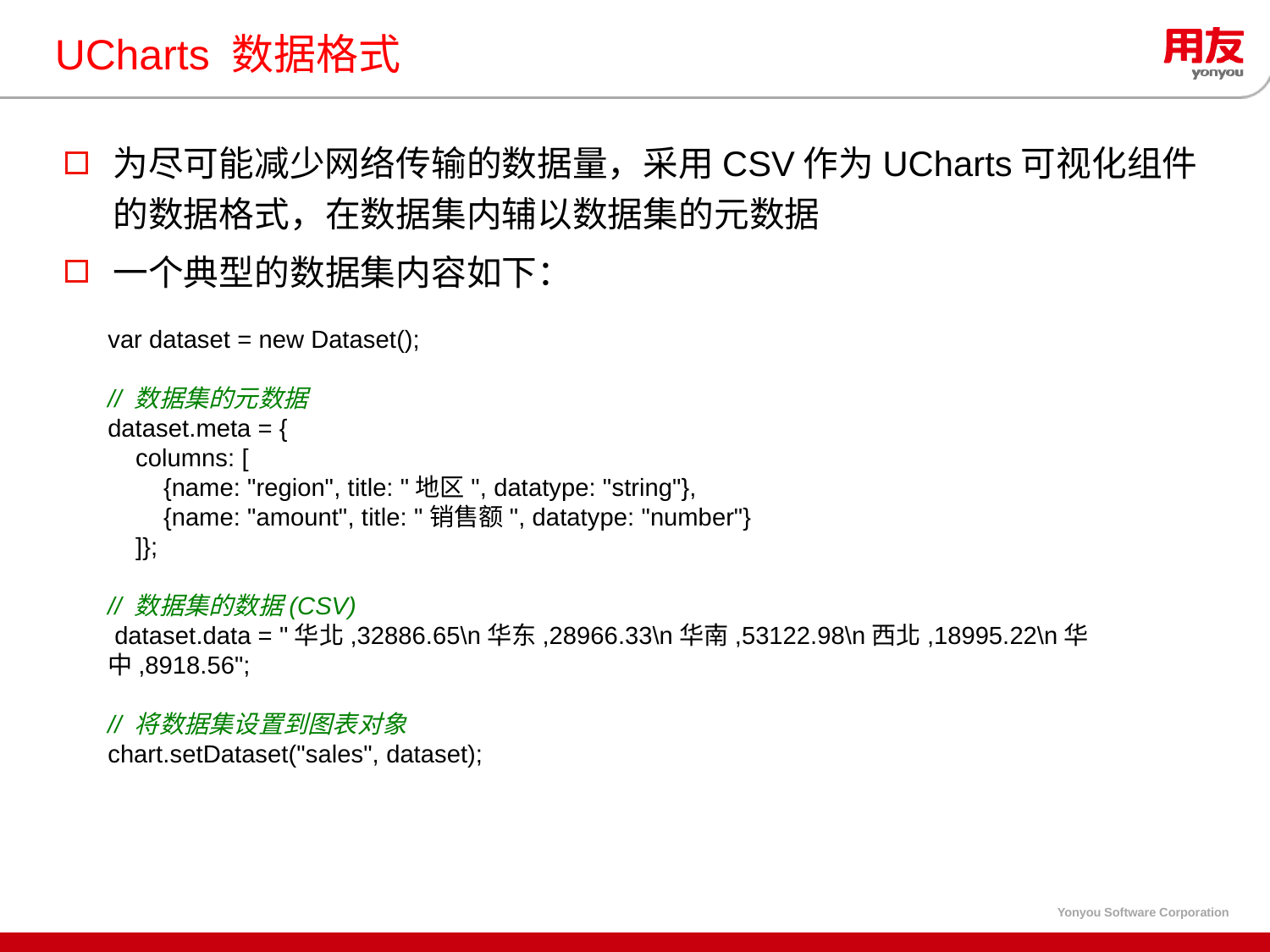

# UCharts 数据格式
为尽可能减少网络传输的数据量，采用CSV作为UCharts可视化组件的数据格式，在数据集内辅以数据集的元数据
一个典型的数据集内容如下：
var dataset = new Dataset();
// 数据集的元数据
dataset.meta = {
    columns: [
        {name: "region", title: "地区", datatype: "string"},
        {name: "amount", title: "销售额", datatype: "number"}
    ]};
// 数据集的数据(CSV)
 dataset.data = "华北,32886.65\n华东,28966.33\n华南,53122.98\n西北,18995.22\n华中,8918.56";

// 将数据集设置到图表对象
chart.setDataset("sales", dataset);